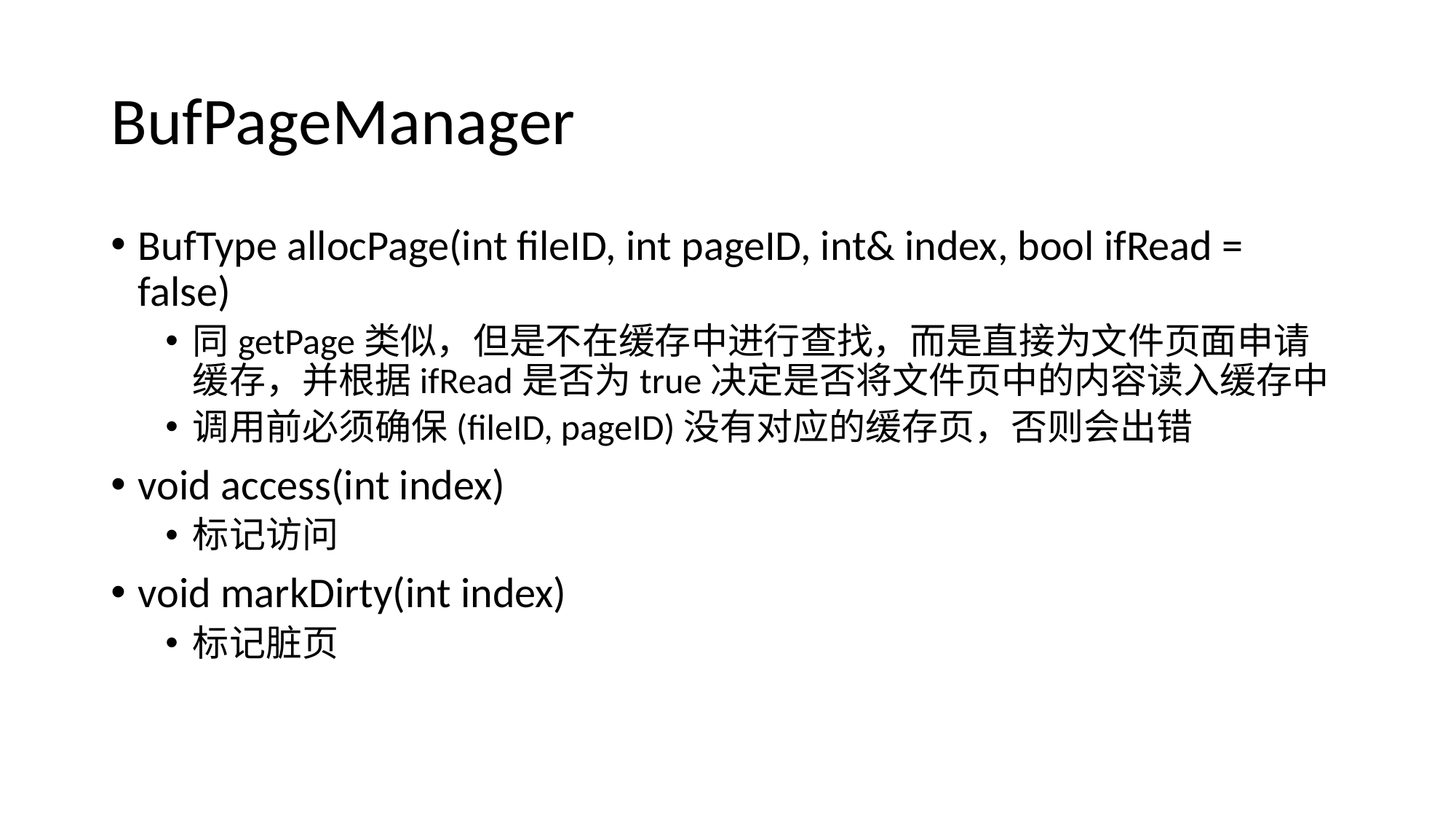

# BufPageManager
BufType allocPage(int fileID, int pageID, int& index, bool ifRead = false)
同getPage类似，但是不在缓存中进行查找，而是直接为文件页面申请缓存，并根据ifRead是否为true决定是否将文件页中的内容读入缓存中
调用前必须确保(fileID, pageID)没有对应的缓存页，否则会出错
void access(int index)
标记访问
void markDirty(int index)
标记脏页